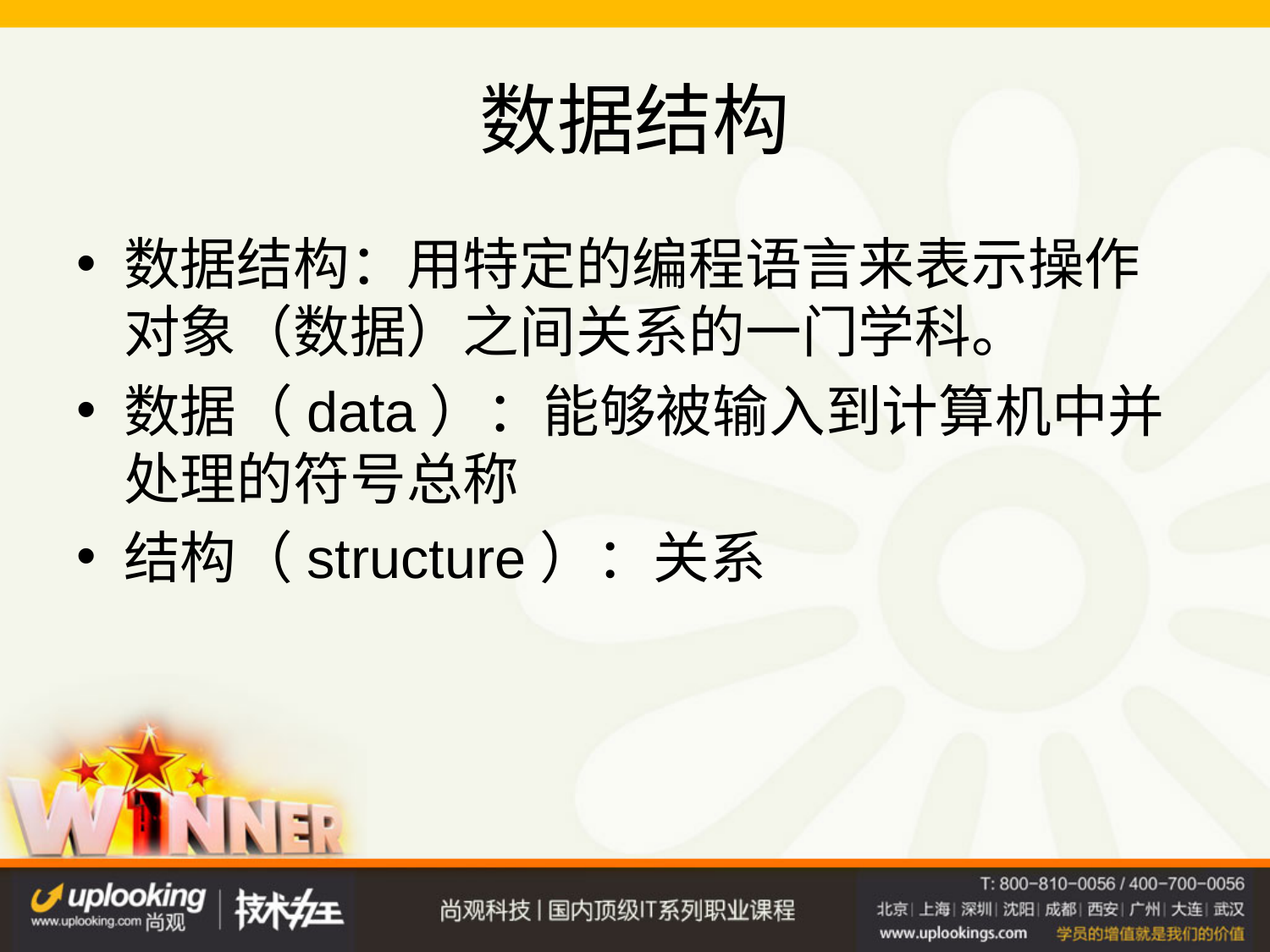

# 数据结构
数据结构：用特定的编程语言来表示操作对象（数据）之间关系的一门学科。
数据（data）：能够被输入到计算机中并处理的符号总称
结构（structure）：关系